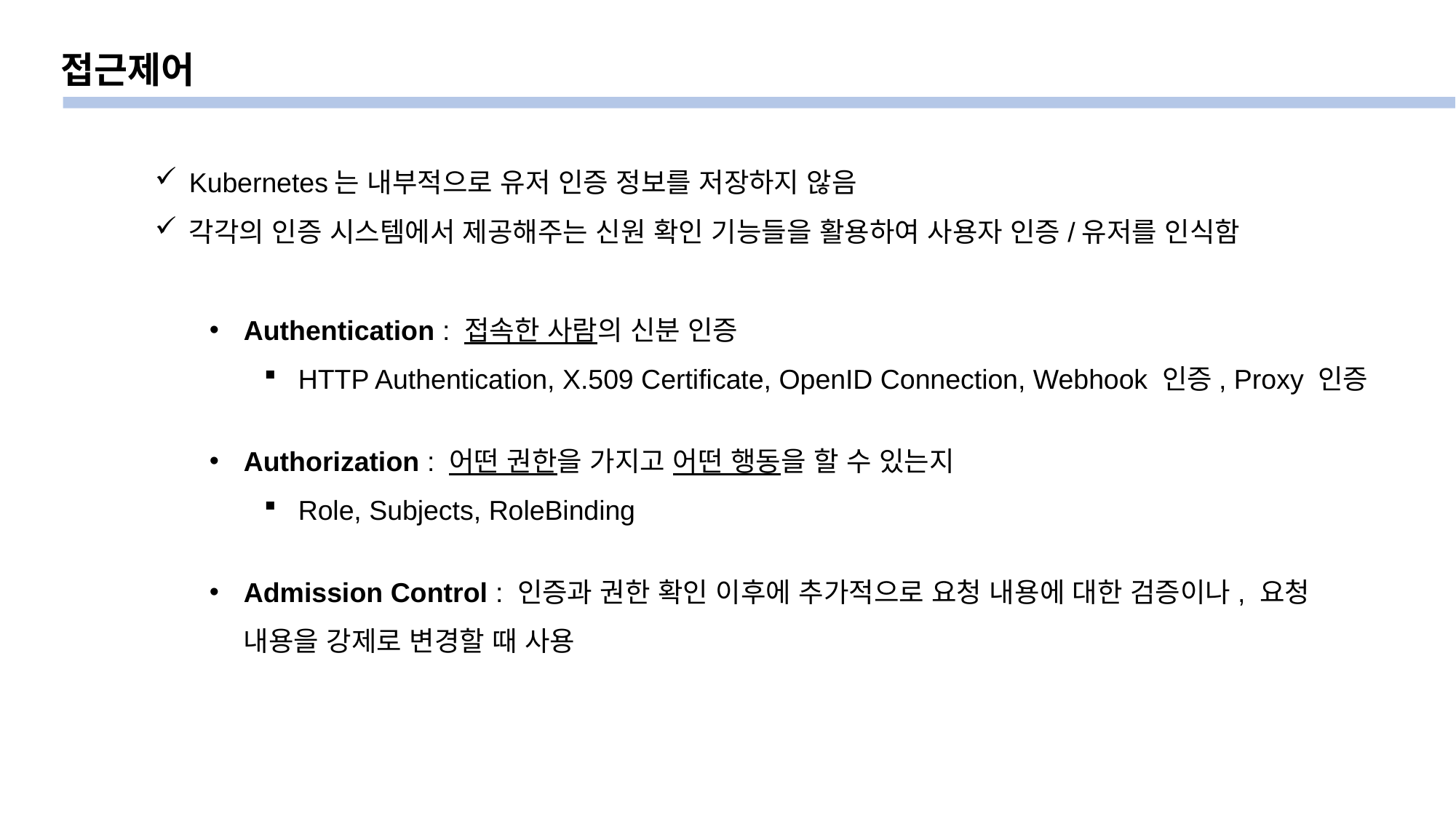

접근제어

Kubernetes는 내부적으로 유저 인증 정보를 저장하지 않음
각각의 인증 시스템에서 제공해주는 신원 확인 기능들을 활용하여 사용자 인증/유저를 인식함

Authentication : 접속한 사람의 신분 인증
HTTP Authentication, X.509 Certificate, OpenID Connection, Webhook 인증, Proxy 인증

Authorization : 어떤 권한을 가지고 어떤 행동을 할 수 있는지
Role, Subjects, RoleBinding

Admission Control : 인증과 권한 확인 이후에 추가적으로 요청 내용에 대한 검증이나, 요청 내용을 강제로 변경할 때 사용